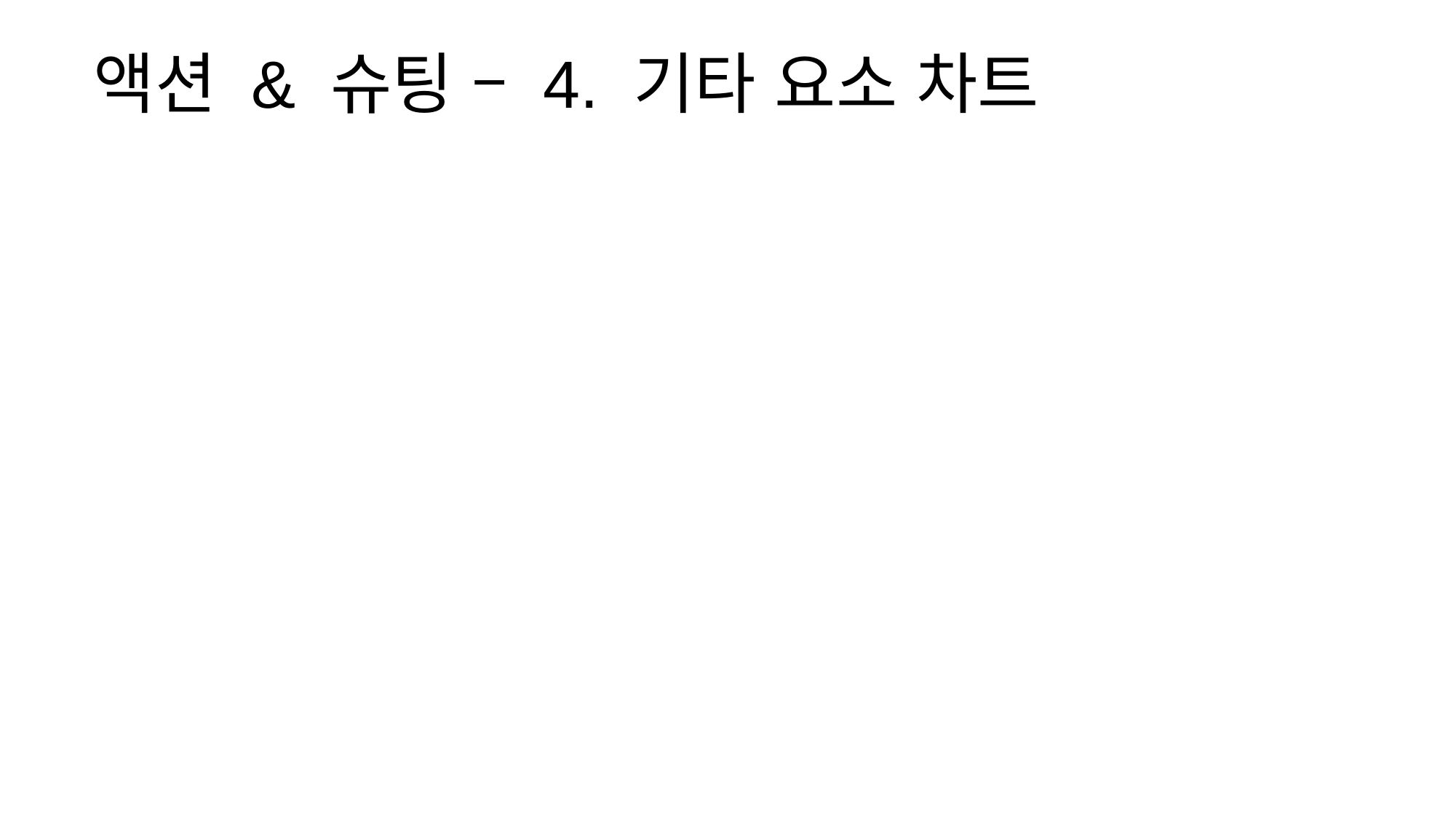

액션 & 슈팅 – 4. 기타 요소 차트